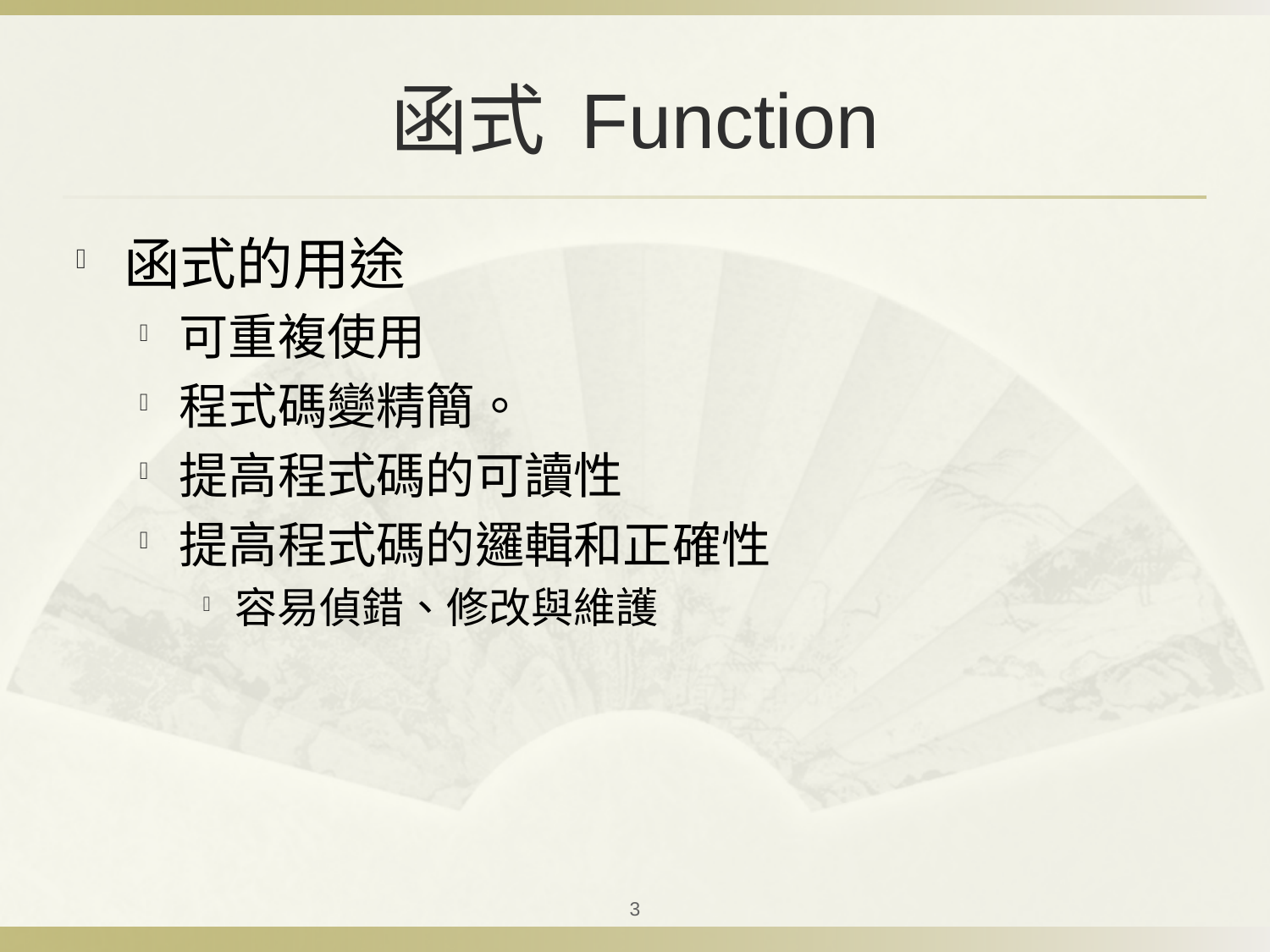

# 函式 Function
函式的用途
可重複使用
程式碼變精簡。
提高程式碼的可讀性
提高程式碼的邏輯和正確性
容易偵錯、修改與維護

3